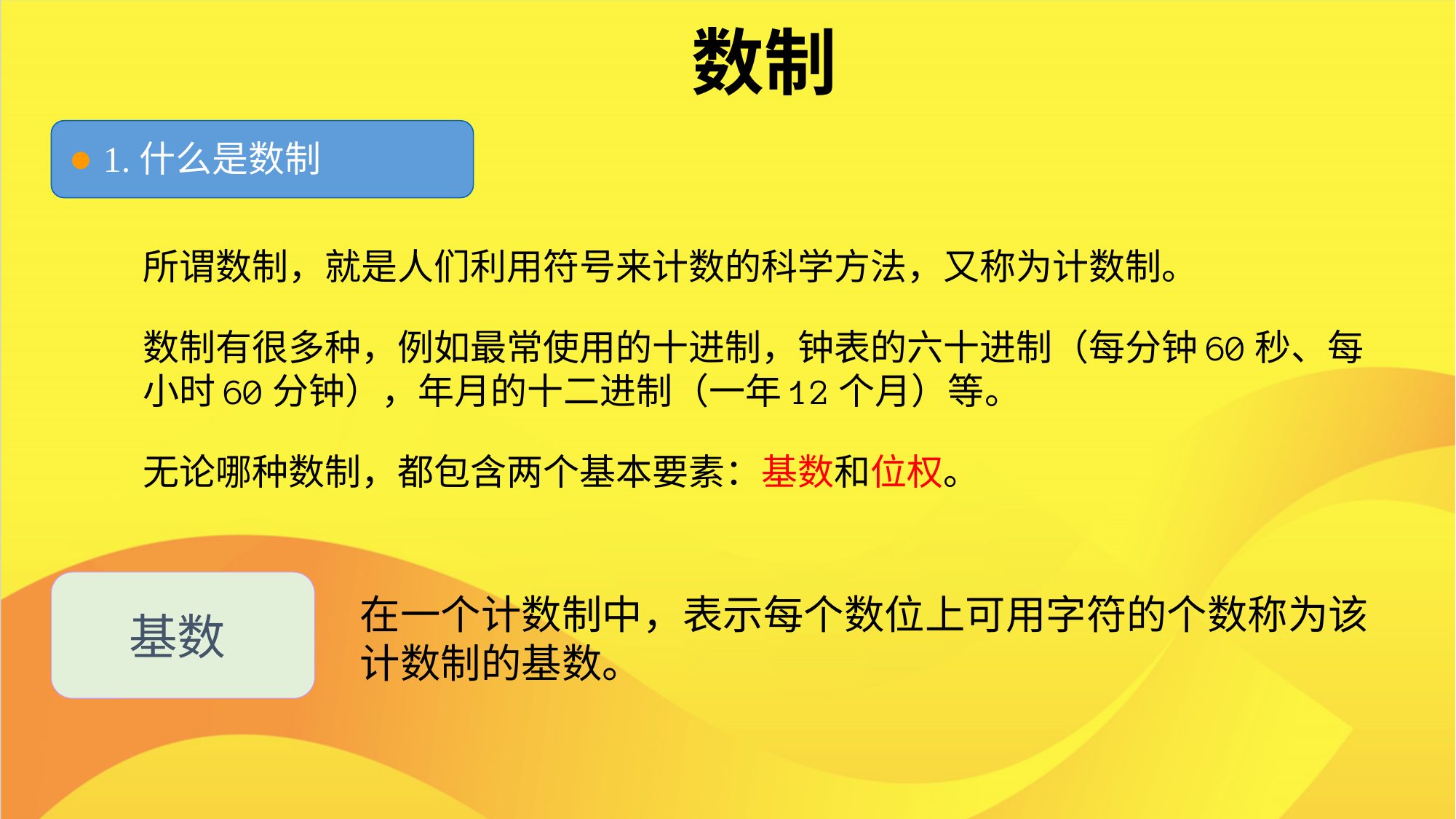

# 数制

● 1.什么是数制
所谓数制，就是人们利用符号来计数的科学方法，又称为计数制。
数制有很多种，例如最常使用的十进制，钟表的六十进制（每分钟60秒、每小时60分钟），年月的十二进制（一年12个月）等。
无论哪种数制，都包含两个基本要素：基数和位权。
基数
在一个计数制中，表示每个数位上可用字符的个数称为该计数制的基数。